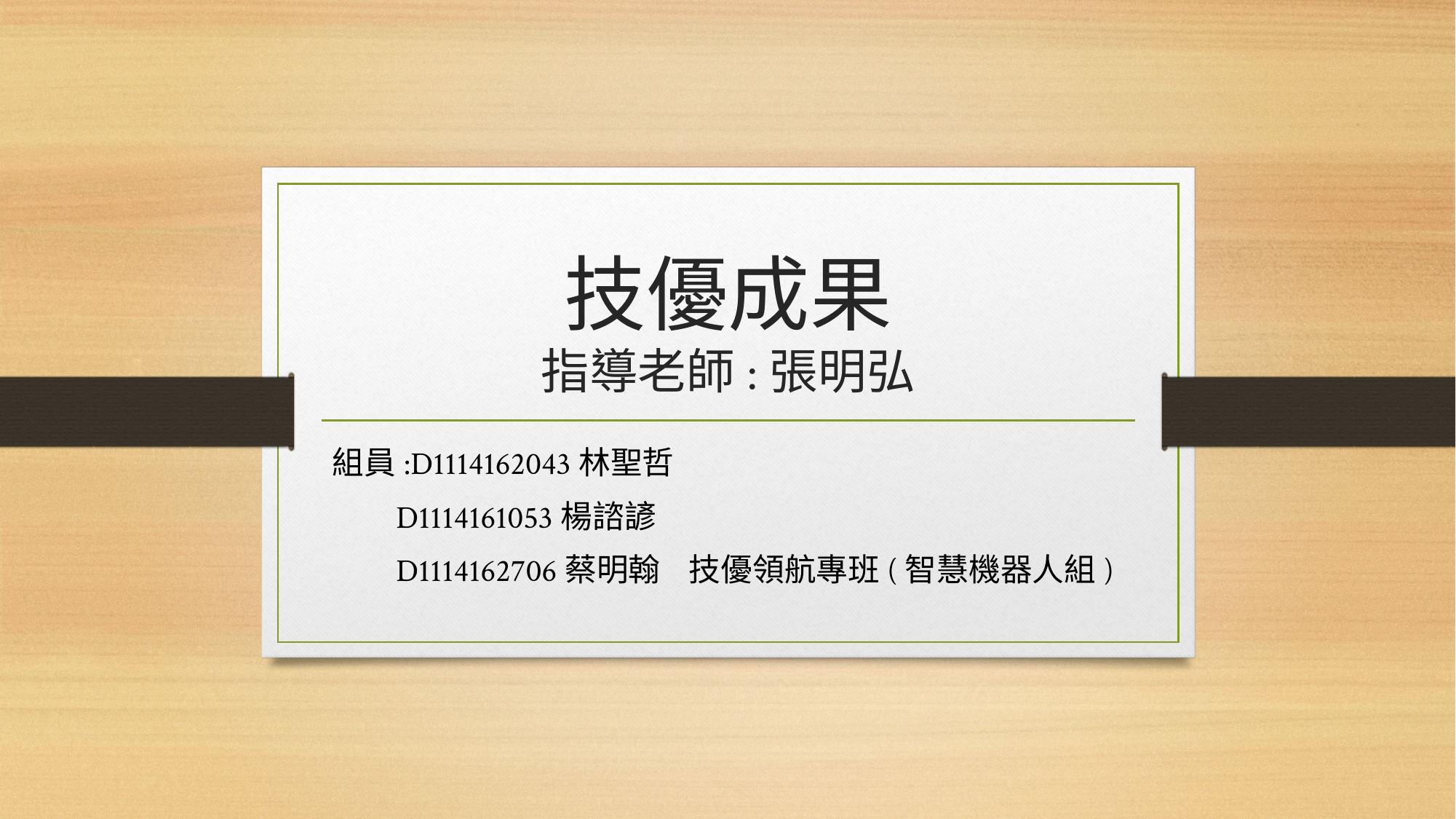

# 技優成果 指導老師:張明弘
組員:D1114162043林聖哲
         D1114161053楊諮諺
         D1114162706蔡明翰    技優領航專班(智慧機器人組)